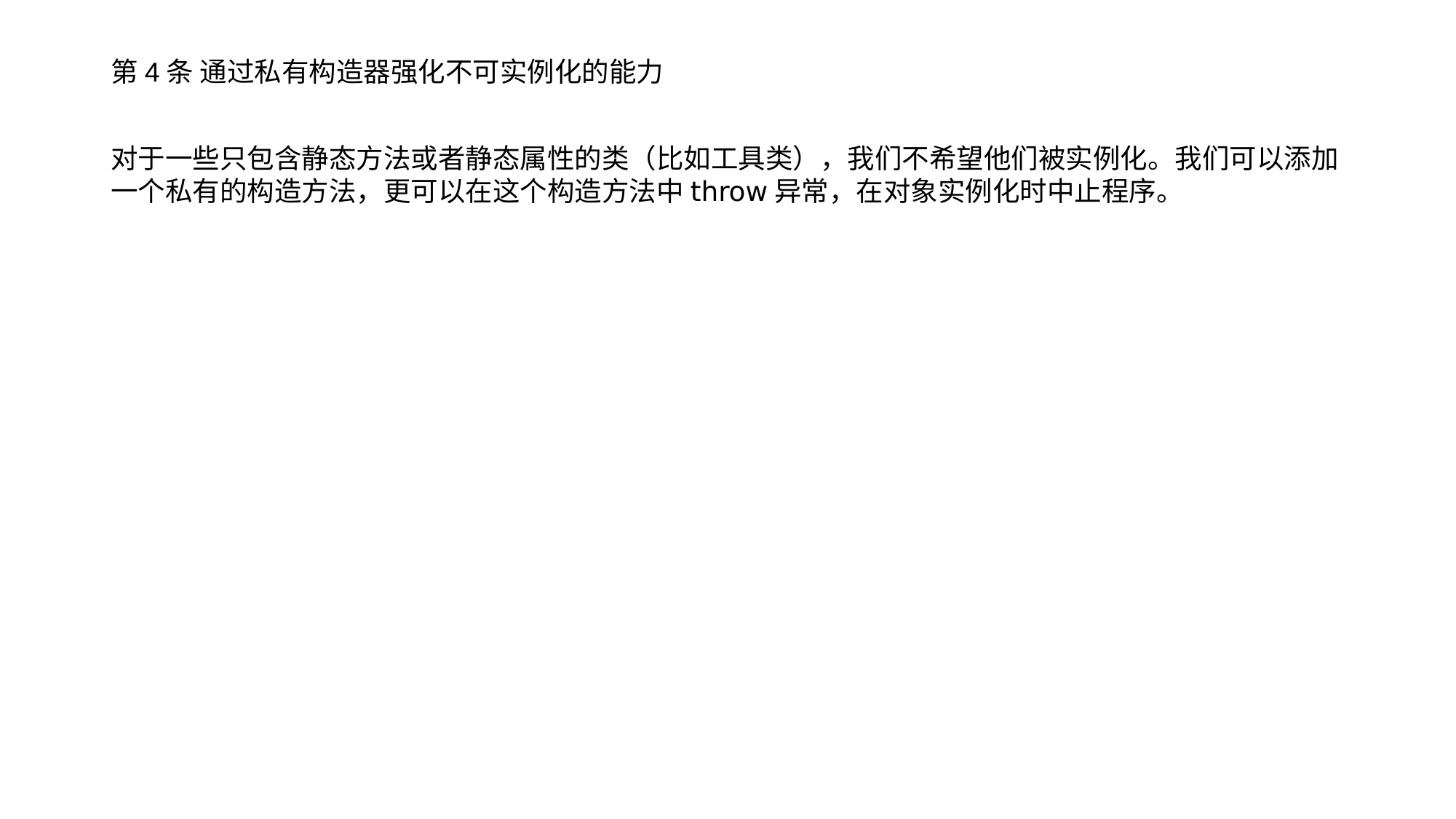

# 第4条 通过私有构造器强化不可实例化的能力
对于一些只包含静态方法或者静态属性的类（比如工具类），我们不希望他们被实例化。我们可以添加一个私有的构造方法，更可以在这个构造方法中throw异常，在对象实例化时中止程序。